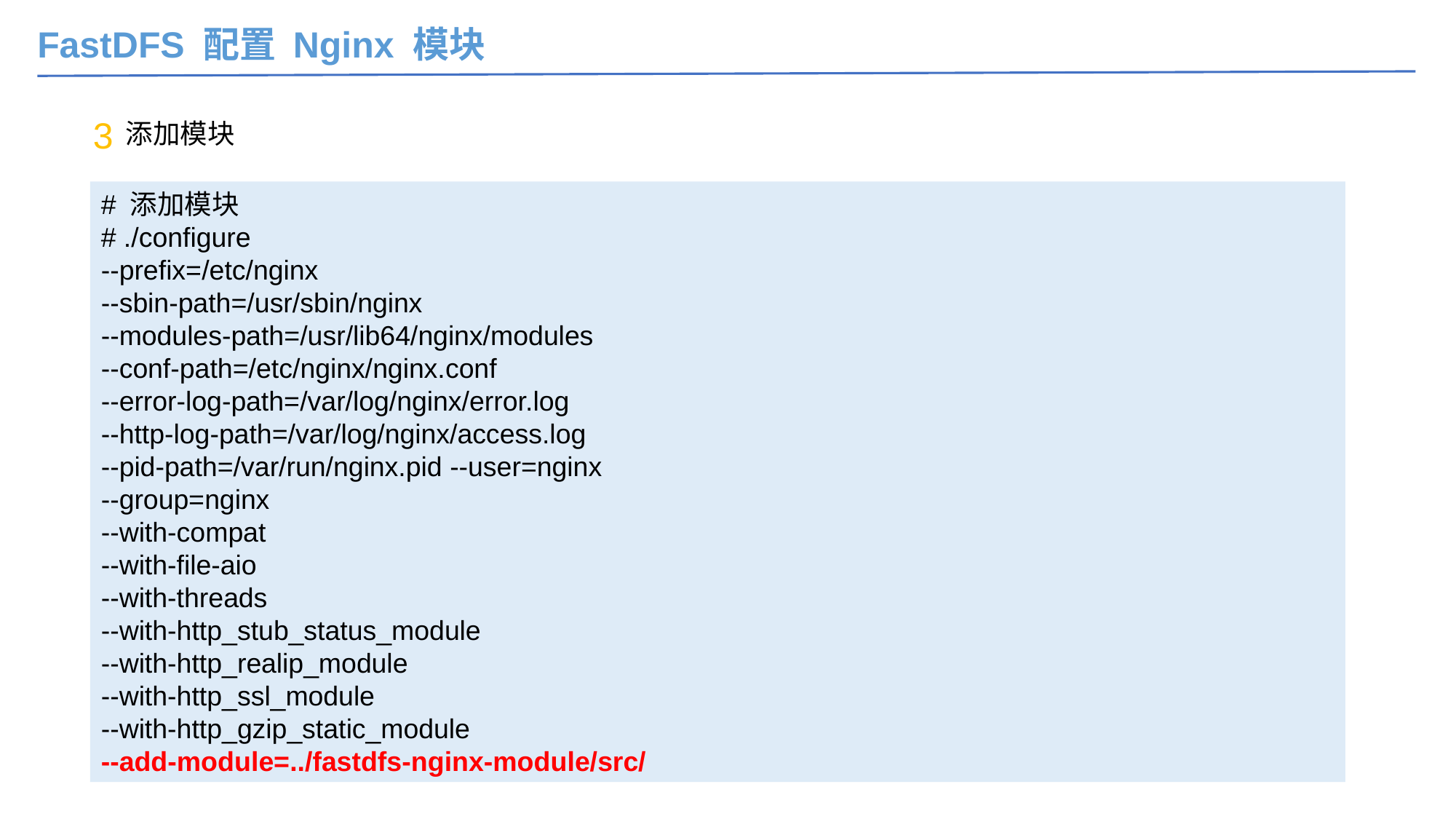

FastDFS 配置 Nginx 模块
3
添加模块
# 添加模块
# ./configure
--prefix=/etc/nginx
--sbin-path=/usr/sbin/nginx
--modules-path=/usr/lib64/nginx/modules
--conf-path=/etc/nginx/nginx.conf
--error-log-path=/var/log/nginx/error.log
--http-log-path=/var/log/nginx/access.log
--pid-path=/var/run/nginx.pid --user=nginx
--group=nginx
--with-compat
--with-file-aio
--with-threads
--with-http_stub_status_module
--with-http_realip_module
--with-http_ssl_module
--with-http_gzip_static_module
--add-module=../fastdfs-nginx-module/src/